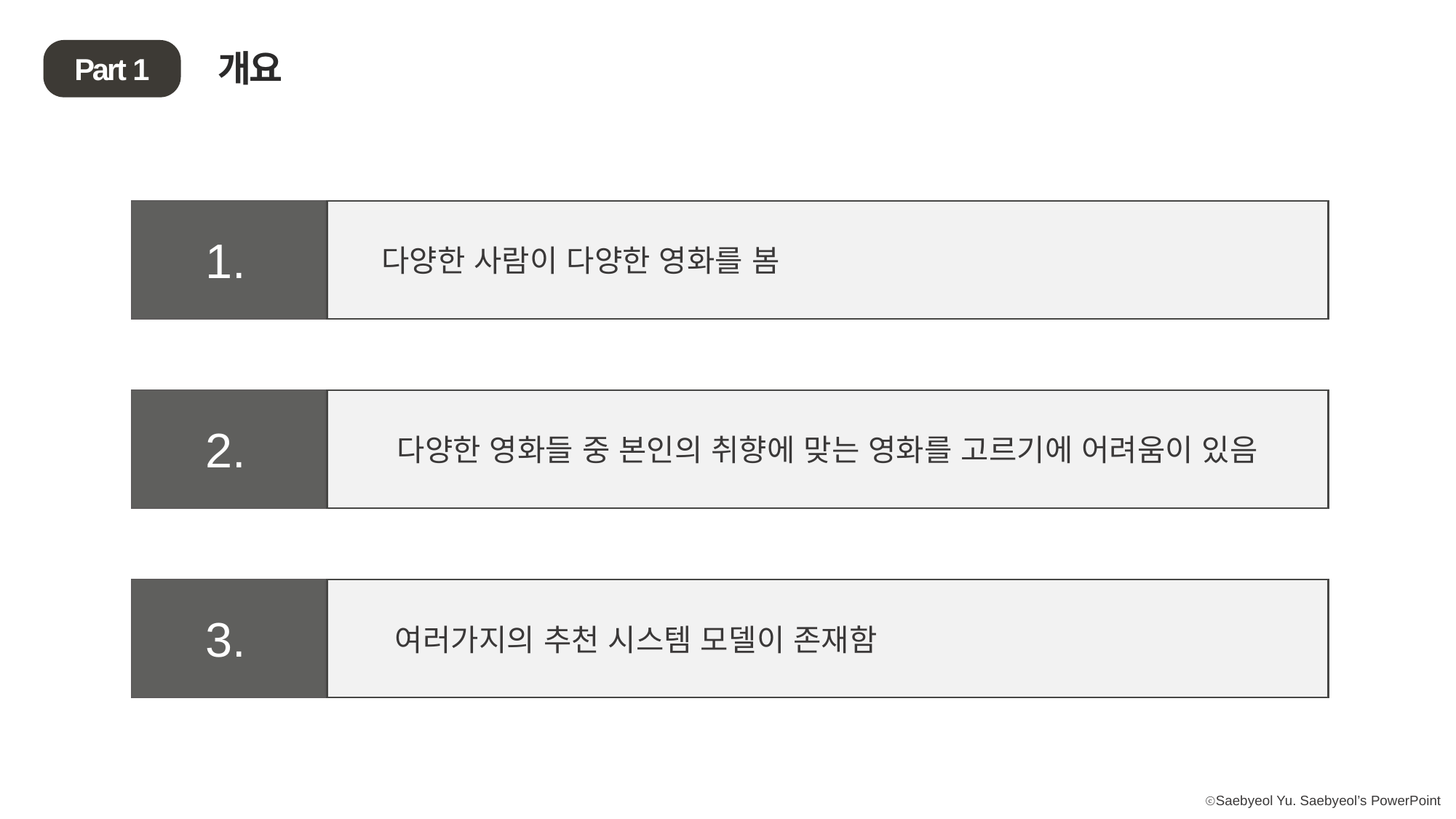

개요
Part 1

1.
다양한 사람이 다양한 영화를 봄

2.
다양한 영화들 중 본인의 취향에 맞는 영화를 고르기에 어려움이 있음

3.
여러가지의 추천 시스템 모델이 존재함